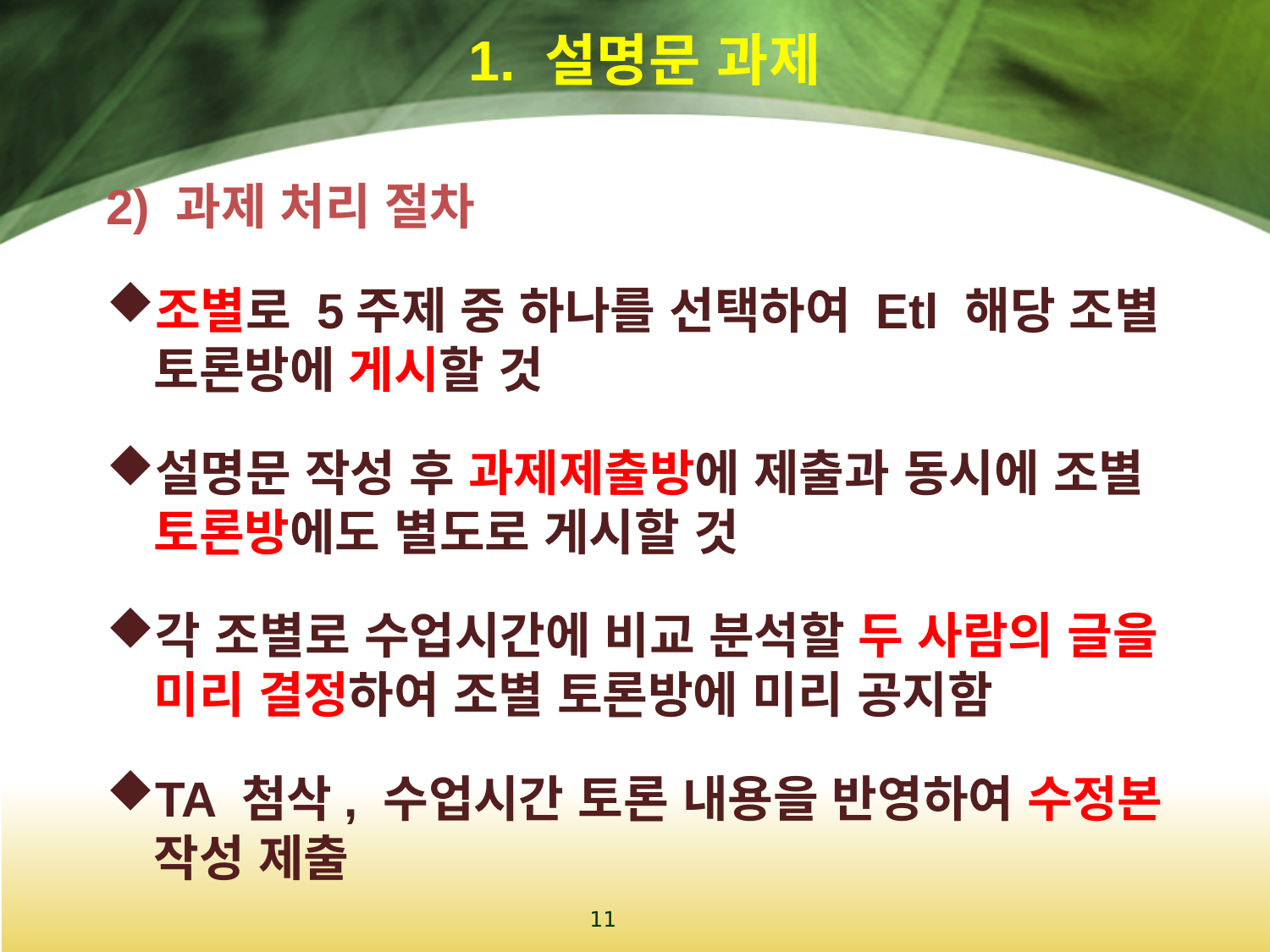

# 1. 설명문 과제
2) 과제 처리 절차

조별로 5주제 중 하나를 선택하여 Etl 해당 조별 토론방에 게시할 것

설명문 작성 후 과제제출방에 제출과 동시에 조별 토론방에도 별도로 게시할 것

각 조별로 수업시간에 비교 분석할 두 사람의 글을 미리 결정하여 조별 토론방에 미리 공지함

TA 첨삭, 수업시간 토론 내용을 반영하여 수정본 작성 제출
11